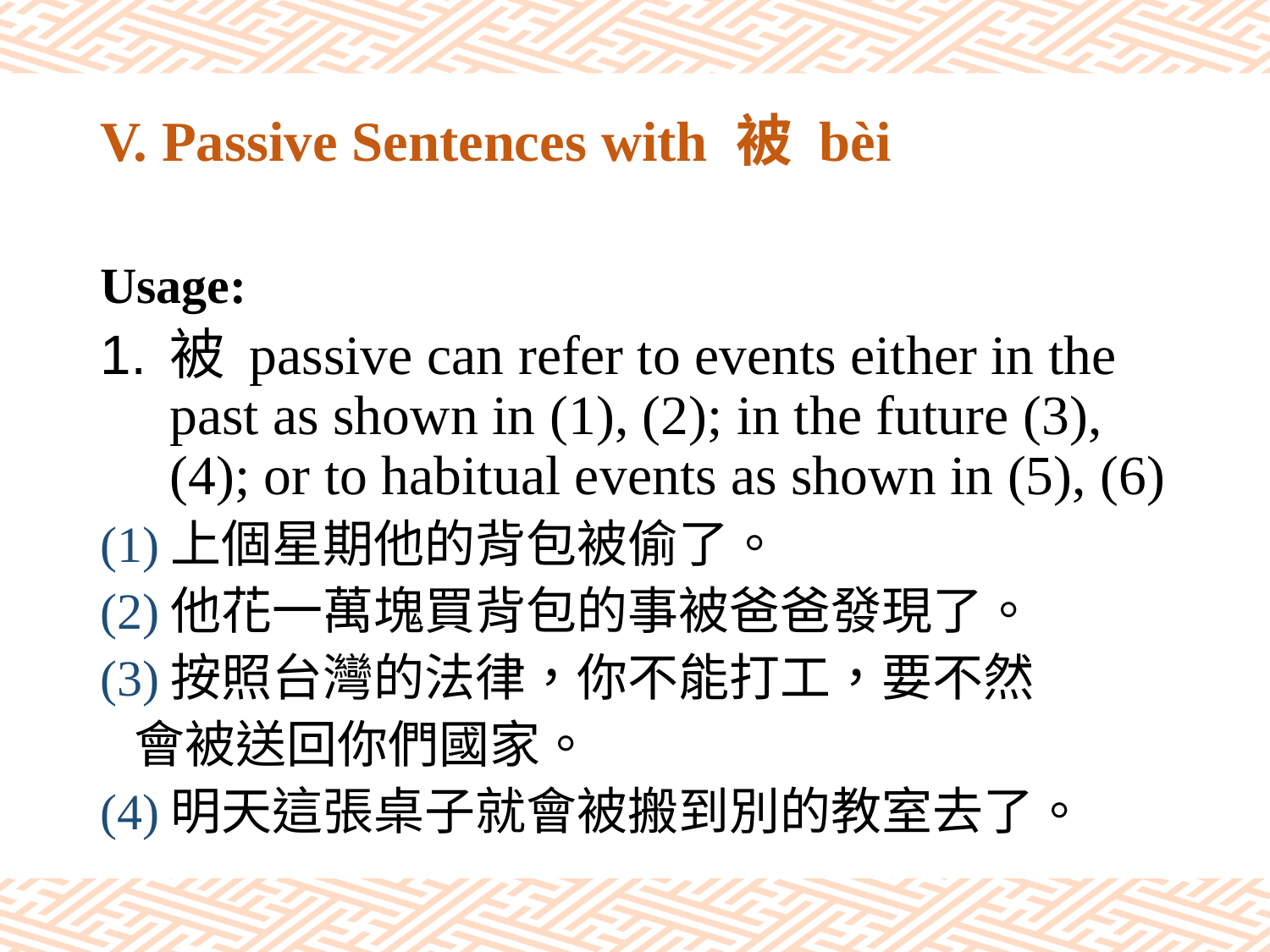

# V. Passive Sentences with 被 bèi
Usage:
被 passive can refer to events either in the past as shown in (1), (2); in the future (3), (4); or to habitual events as shown in (5), (6)
(1)上個星期他的背包被偷了。
(2)他花一萬塊買背包的事被爸爸發現了。
(3)按照台灣的法律，你不能打工，要不然
  會被送回你們國家。
(4)明天這張桌子就會被搬到別的教室去了。